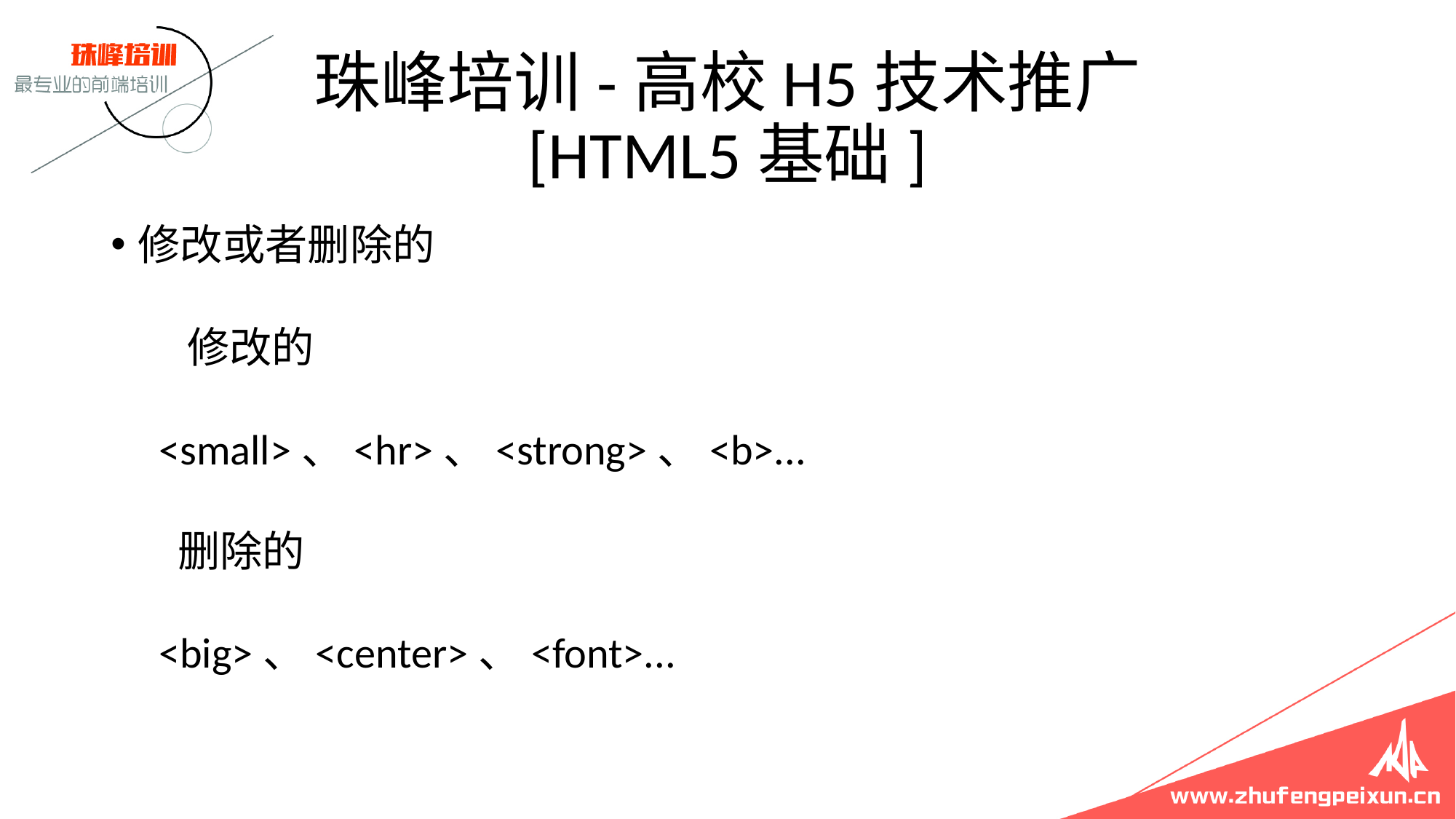

# 珠峰培训-高校H5技术推广 [HTML5基础]
修改或者删除的
       修改的
     <small>、<hr>、<strong>、<b>...
      删除的
     <big>、<center>、<font>...